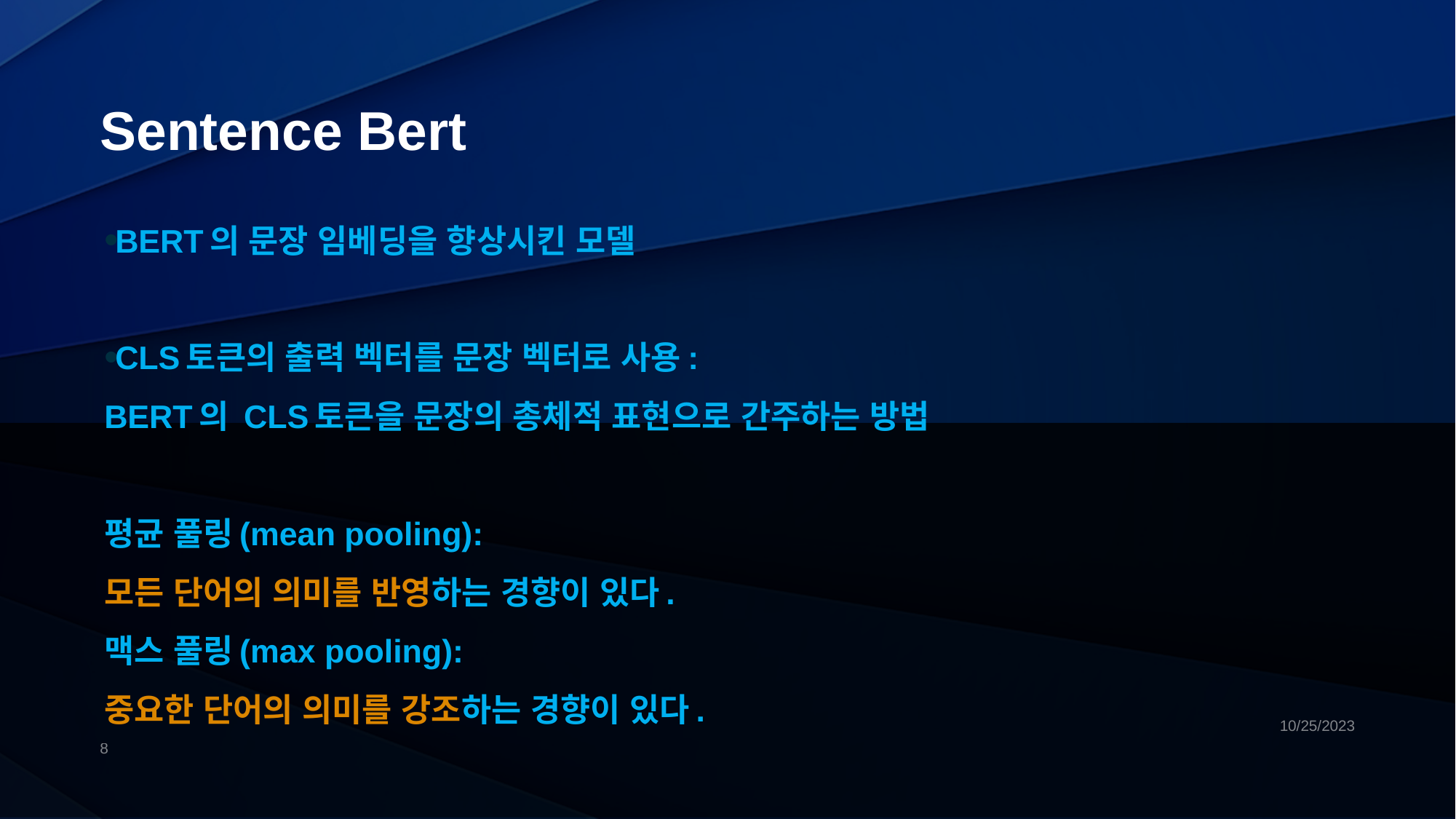

# Sentence Bert
BERT의 문장 임베딩을 향상시킨 모델

CLS토큰의 출력 벡터를 문장 벡터로 사용:
BERT의 CLS토큰을 문장의 총체적 표현으로 간주하는 방법

평균 풀링(mean pooling):
모든 단어의 의미를 반영하는 경향이 있다.
맥스 풀링(max pooling):
중요한 단어의 의미를 강조하는 경향이 있다.
10/25/2023
8